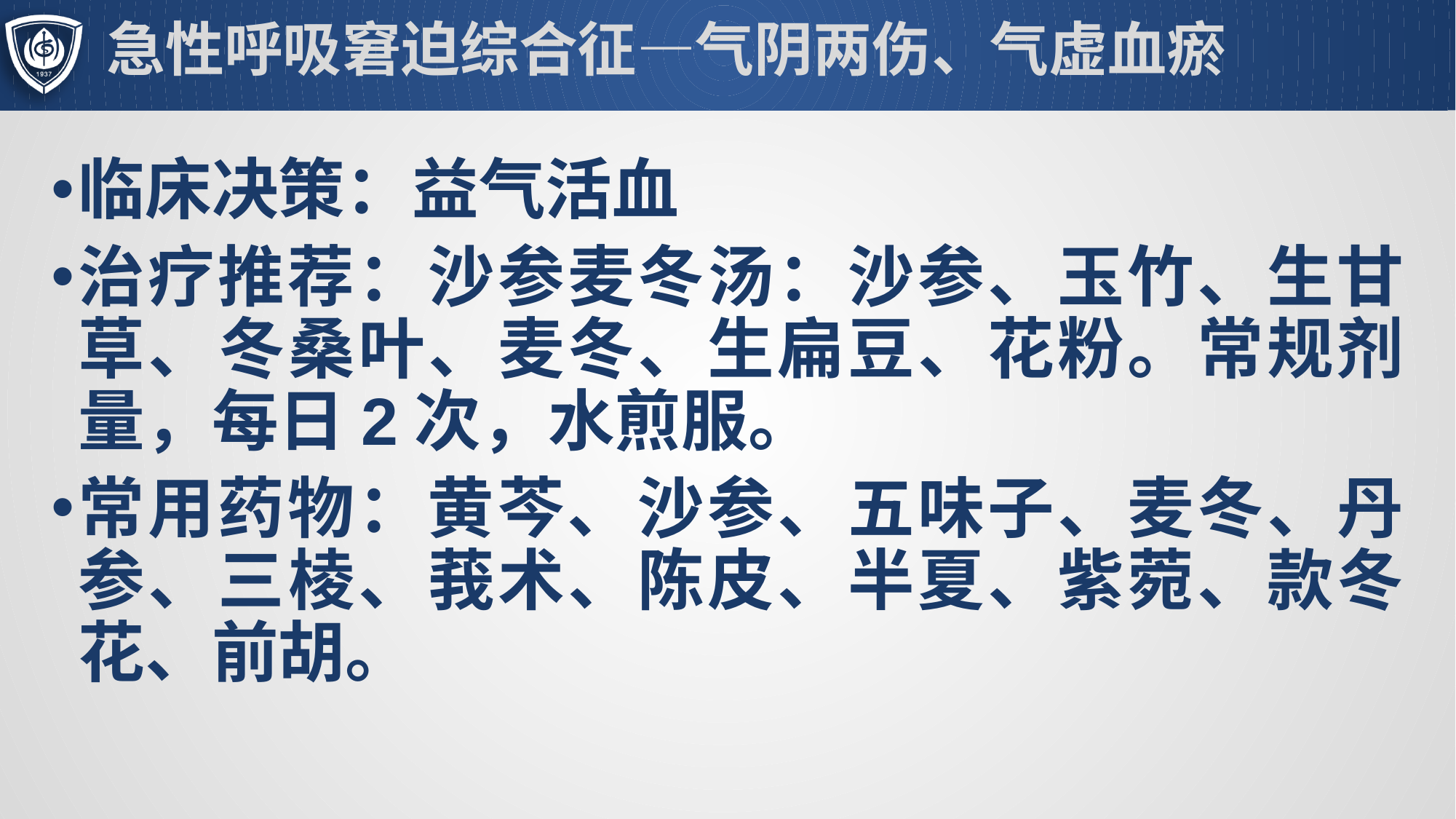

# 急性呼吸窘迫综合征—气阴两伤、气虚血瘀
临床决策：益气活血
治疗推荐：沙参麦冬汤：沙参、玉竹、生甘草、冬桑叶、麦冬、生扁豆、花粉。常规剂量，每日2次，水煎服。
常用药物：黄芩、沙参、五味子、麦冬、丹参、三棱、莪术、陈皮、半夏、紫菀、款冬花、前胡。